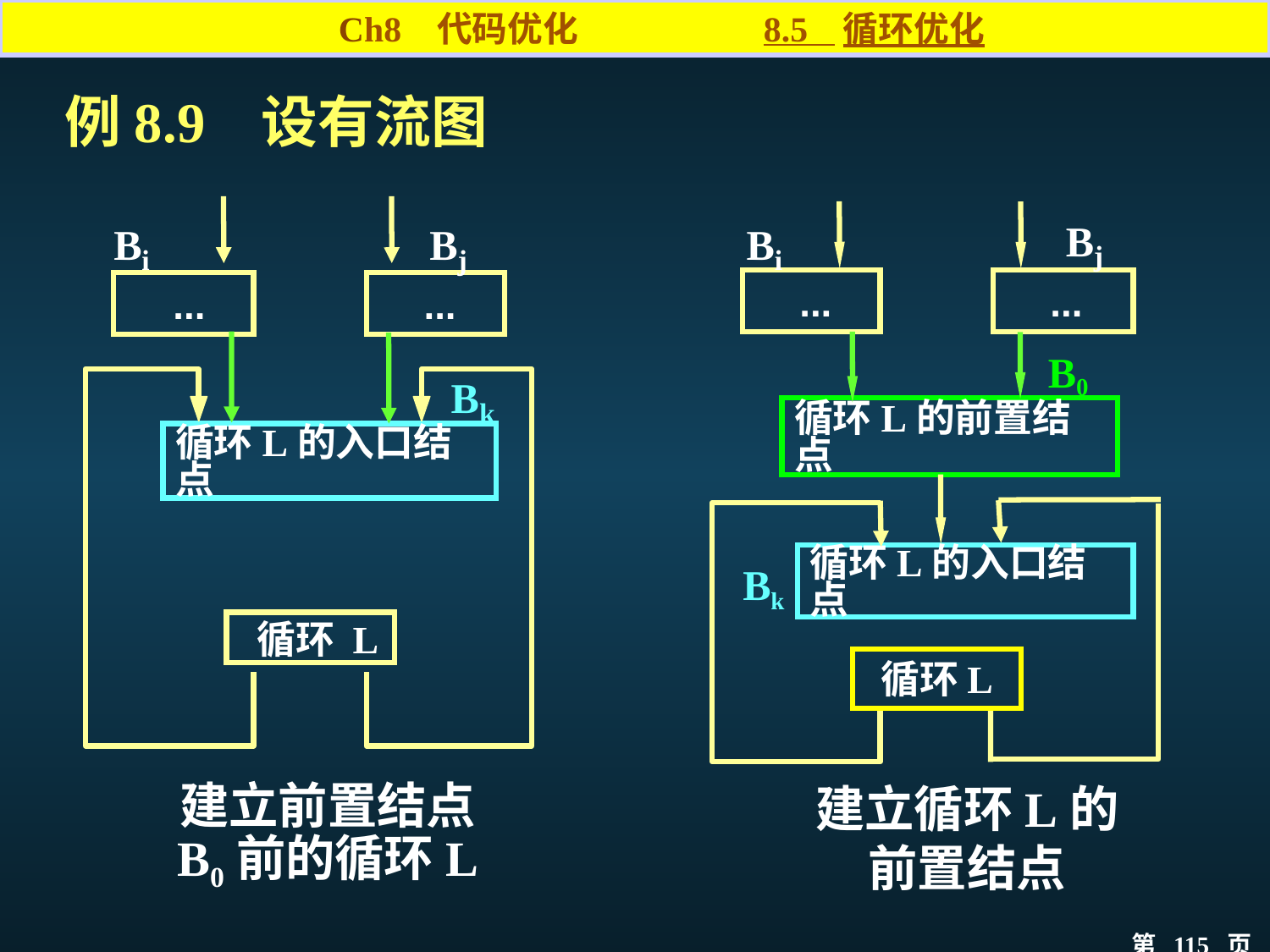

Ch8   代码优化                      8.5   循环优化
例8.9   设有流图

Bj
Bi

...
...

B0
循环L的前置结点

循环L的入口结点
Bk
循环L

建立循环L的
前置结点
Bi
Bj

...
...

Bk

循环L的入口结点
 循环 L
建立前置结点
B0前的循环L